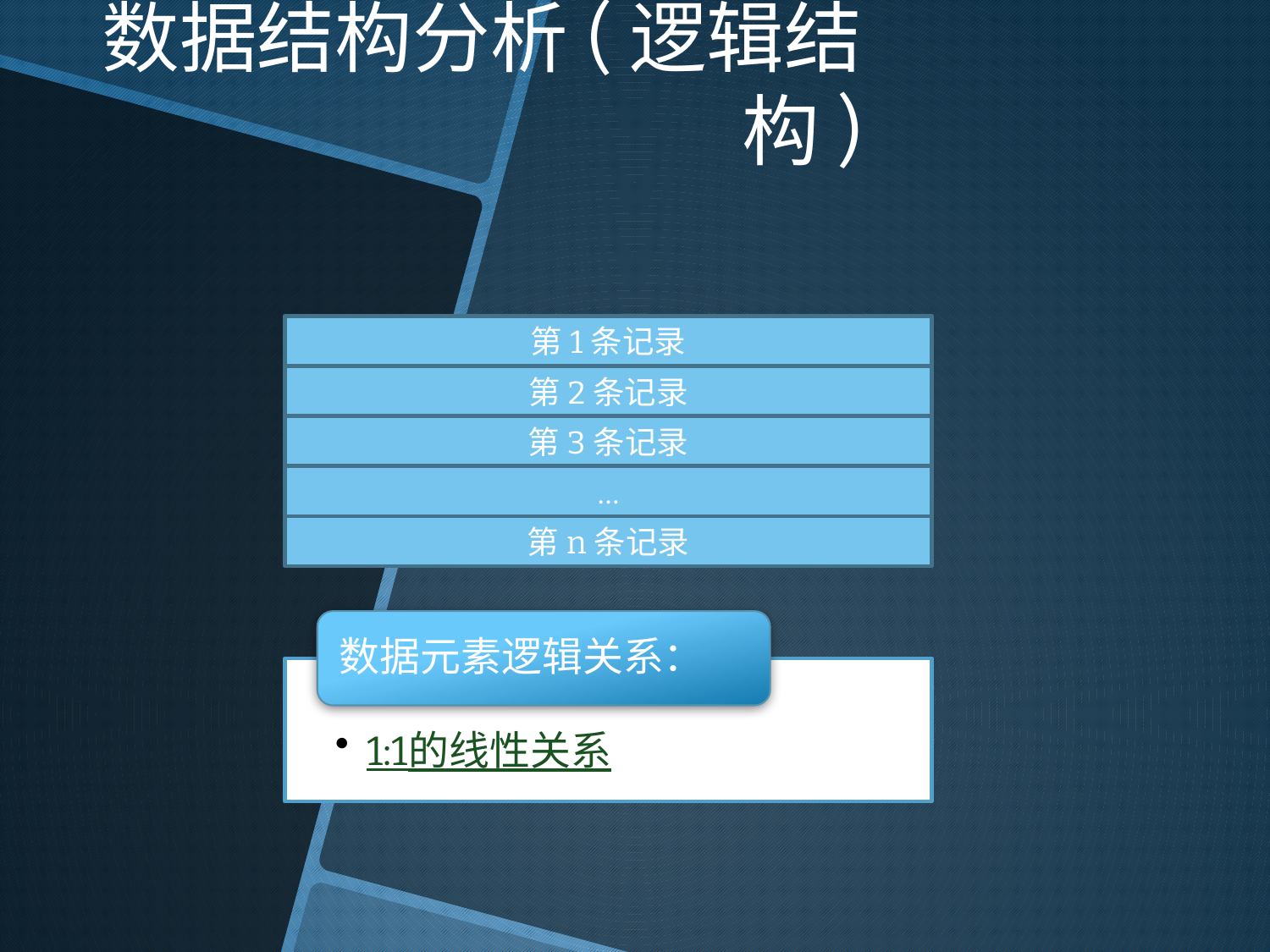

# 数据结构分析(逻辑结构)
第1条记录
第2条记录
第3条记录
…
第n条记录
数据元素逻辑关系：
1:1的线性关系